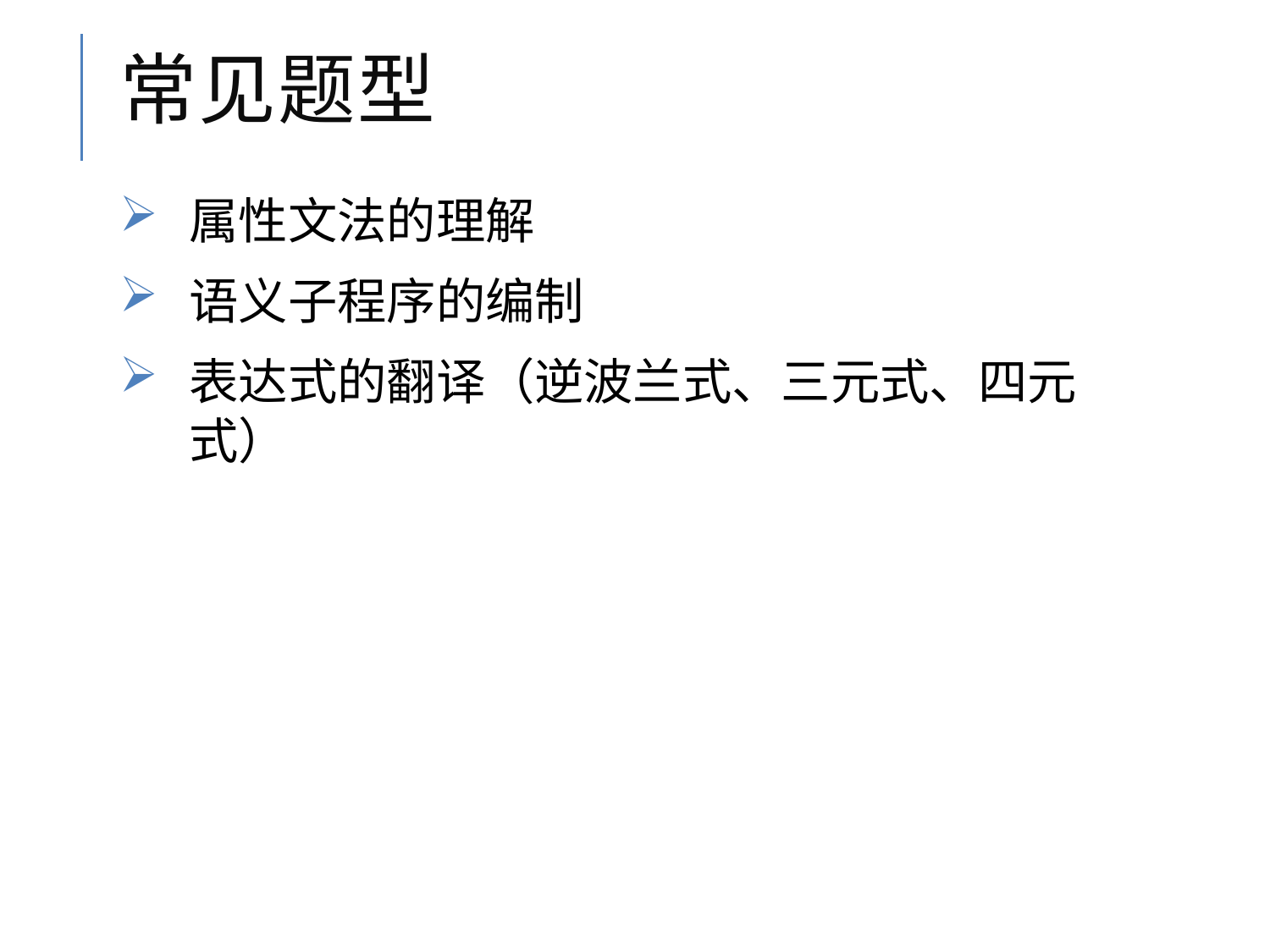

# 常见题型
属性文法的理解
语义子程序的编制
表达式的翻译（逆波兰式、三元式、四元式）

39